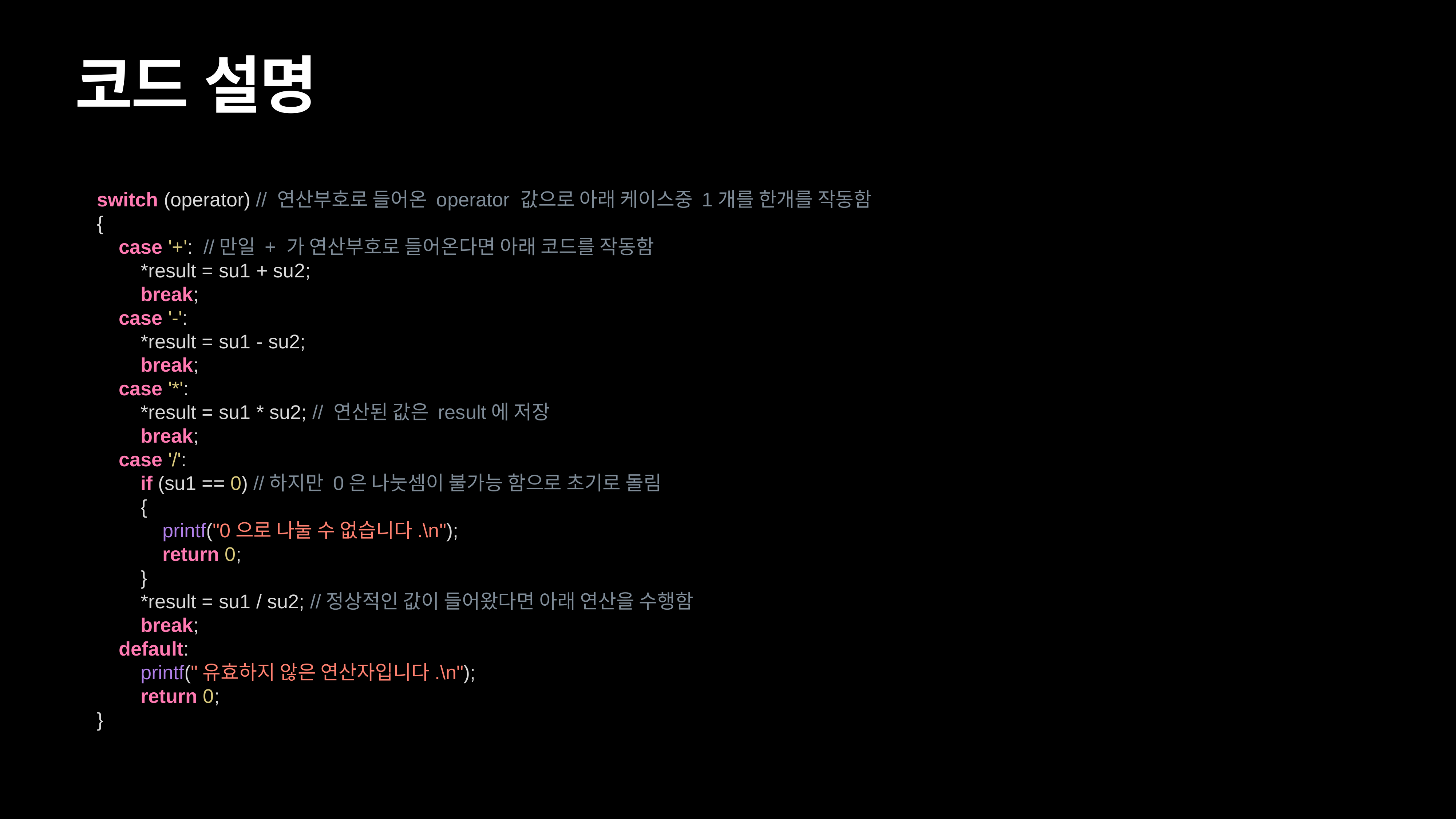

# 코드 설명
    switch (operator) // 연산부호로 들어온 operator 값으로 아래 케이스중 1개를 한개를 작동함
    {
        case '+':  //만일 + 가 연산부호로 들어온다면 아래 코드를 작동함
            *result = su1 + su2;
            break;
        case '-':
            *result = su1 - su2;
            break;
        case '*':
            *result = su1 * su2; // 연산된 값은 result에 저장
            break;
        case '/':
            if (su1 == 0) //하지만 0은 나눗셈이 불가능 함으로 초기로 돌림
            {
                printf("0으로 나눌 수 없습니다.\n");
                return 0;
            }
            *result = su1 / su2; //정상적인 값이 들어왔다면 아래 연산을 수행함
            break;
        default:
            printf("유효하지 않은 연산자입니다.\n");
            return 0;
    }